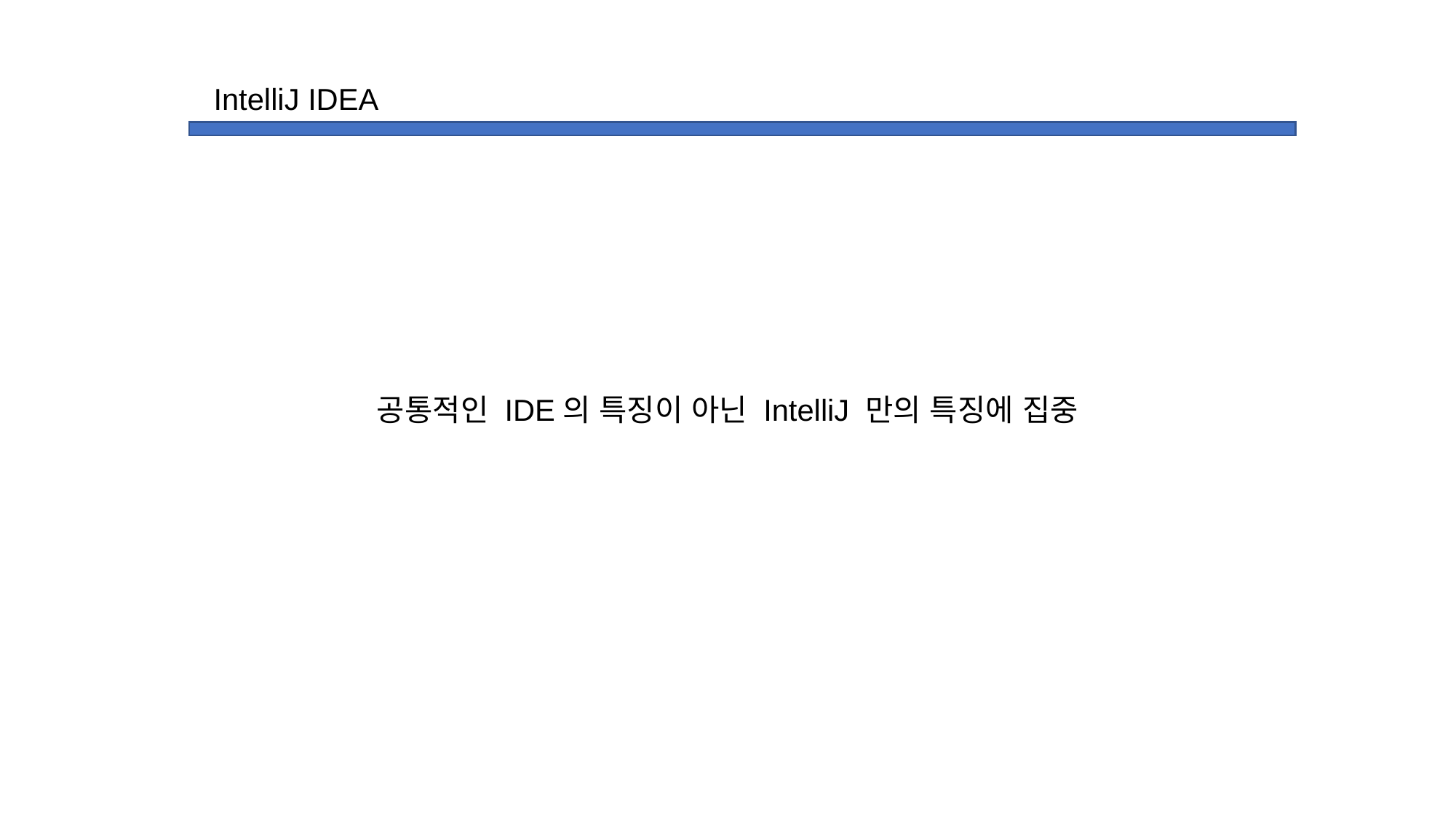

IntelliJ IDEA

공통적인 IDE의 특징이 아닌 IntelliJ 만의 특징에 집중